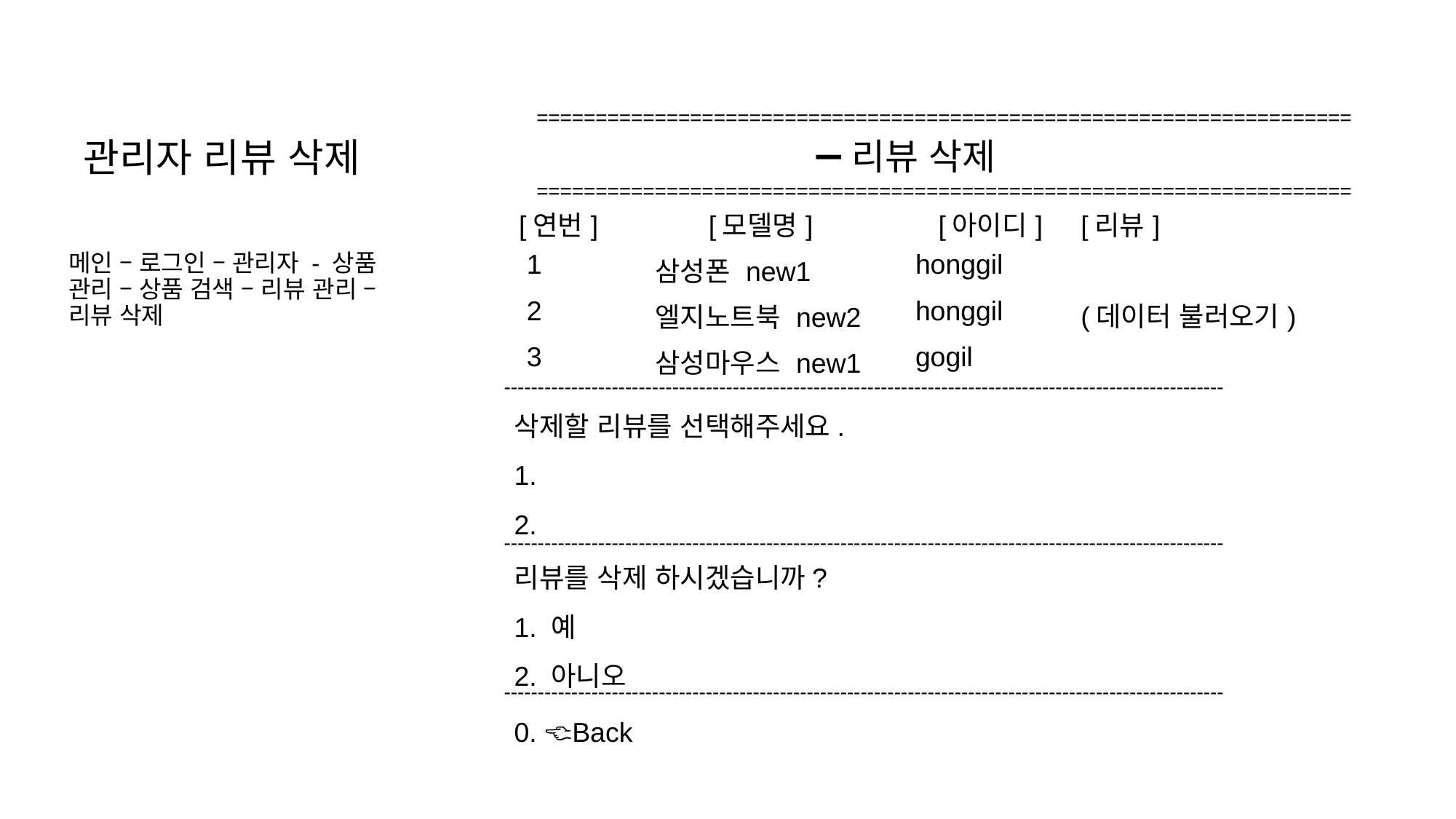

=====================================================================
➖리뷰 삭제
=====================================================================
관리자 리뷰 삭제
| [연번] | [모델명] | [아이디] | [리뷰] |
| --- | --- | --- | --- |
| 1 | 삼성폰 new1 | honggil | (데이터 불러오기) |
| 2 | 엘지노트북 new2 | honggil |  |
| 3 | 삼성마우스 new1 | gogil |  |
메인 – 로그인 – 관리자 - 상품 관리 – 상품 검색 – 리뷰 관리 – 리뷰 삭제

-----------------------------------------------------------------------------------------------------------
삭제할 리뷰를 선택해주세요.
1.
2.
-----------------------------------------------------------------------------------------------------------
리뷰를 삭제 하시겠습니까?
1. 예
2. 아니오
-----------------------------------------------------------------------------------------------------------
0. 👈Back